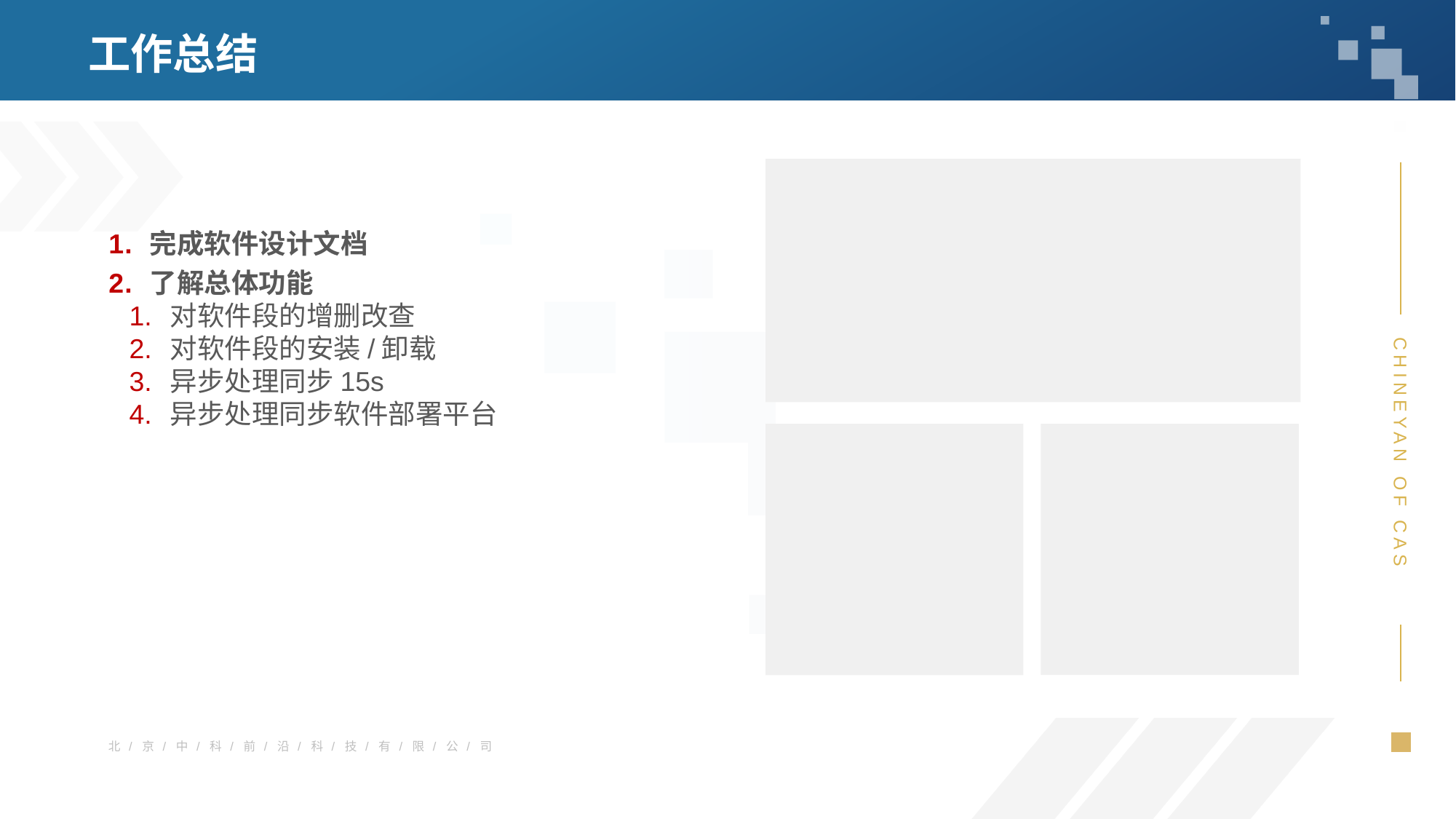

工作总结

完成软件设计文档
了解总体功能
对软件段的增删改查
对软件段的安装/卸载
异步处理同步15s
异步处理同步软件部署平台